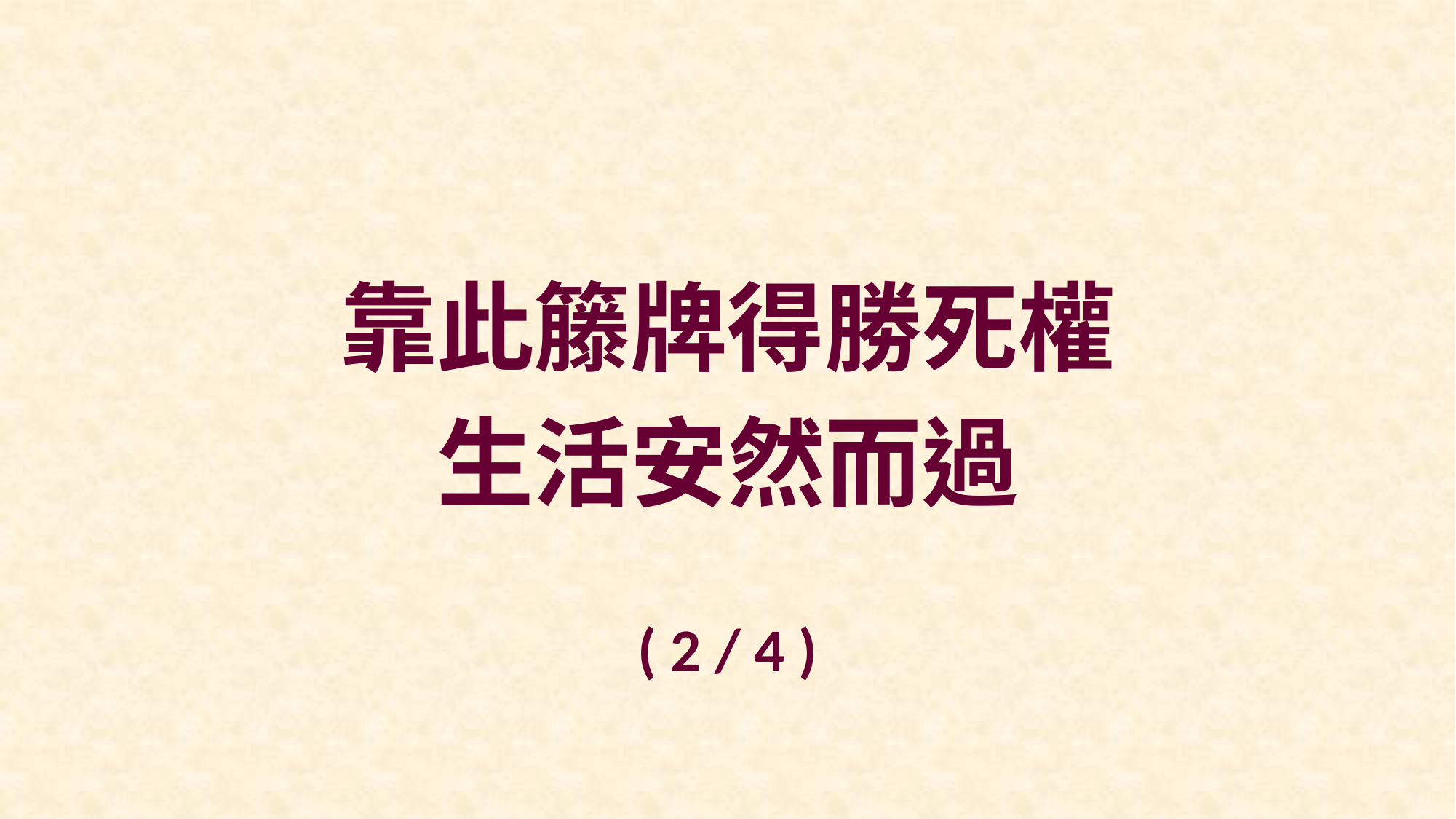

靠此籐牌得勝死權
生活安然而過
( 2 / 4 )